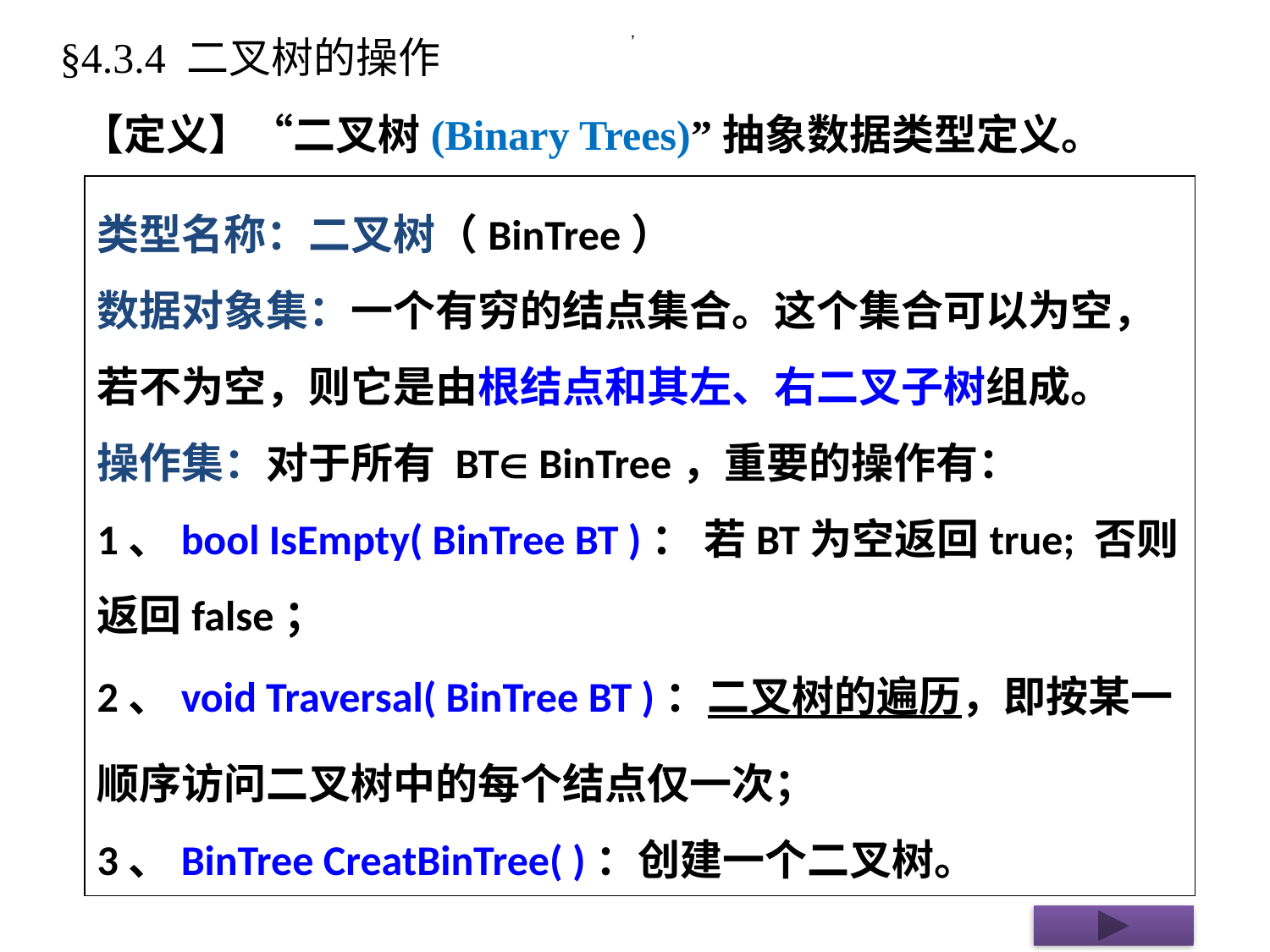

§4.3.4 二叉树的操作
,
【定义】“二叉树(Binary Trees)”抽象数据类型定义。
类型名称：二叉树（BinTree）
数据对象集：一个有穷的结点集合。这个集合可以为空，若不为空，则它是由根结点和其左、右二叉子树组成。
操作集：对于所有 BT∈ BinTree，重要的操作有：
1、bool IsEmpty( BinTree BT )： 若BT为空返回true; 否则返回false；
2、void Traversal( BinTree BT )：二叉树的遍历，即按某一顺序访问二叉树中的每个结点仅一次；
3、BinTree CreatBinTree( )：创建一个二叉树。